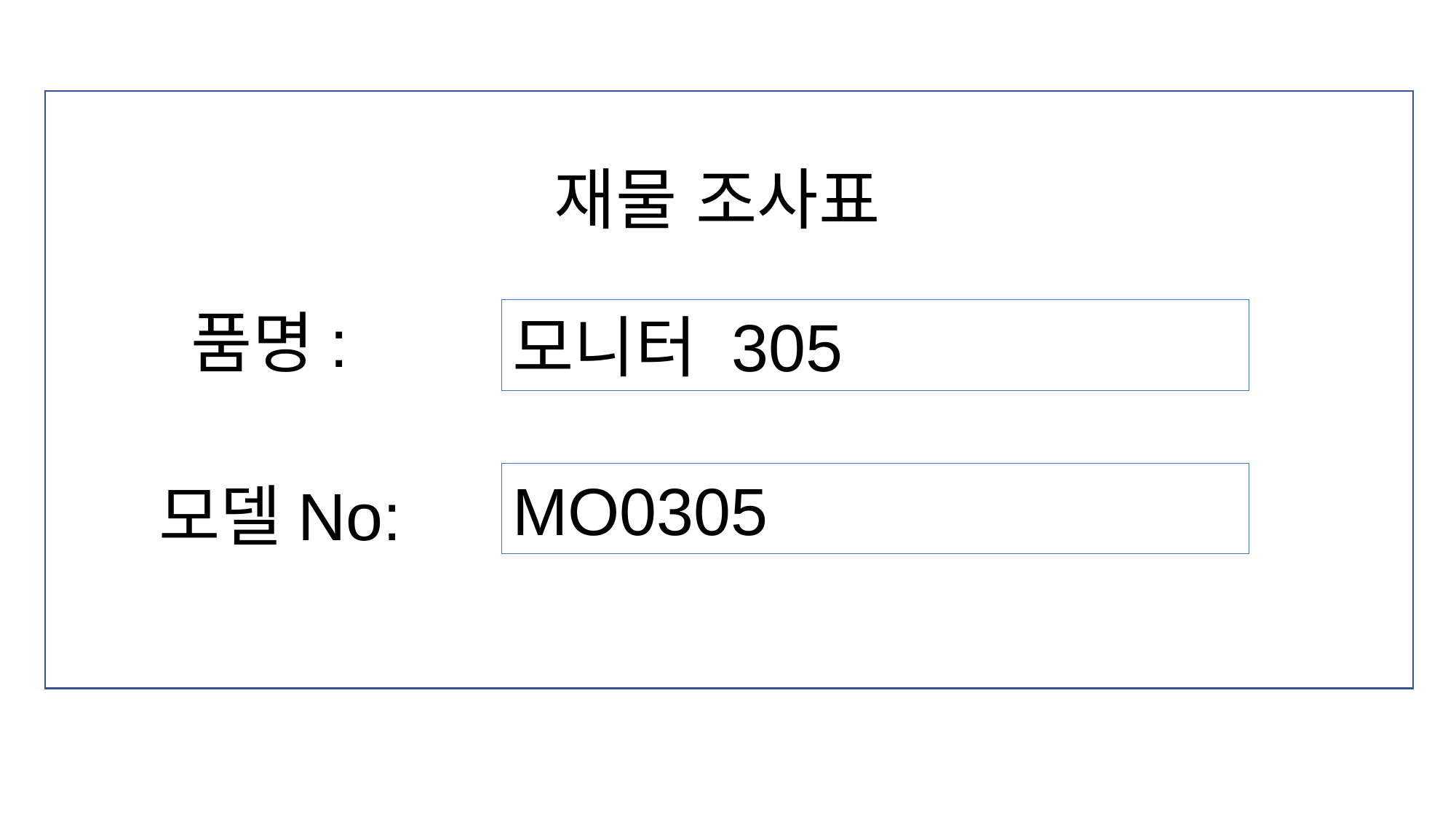

재물 조사표
품명:
모니터 305
MO0305
모델No: